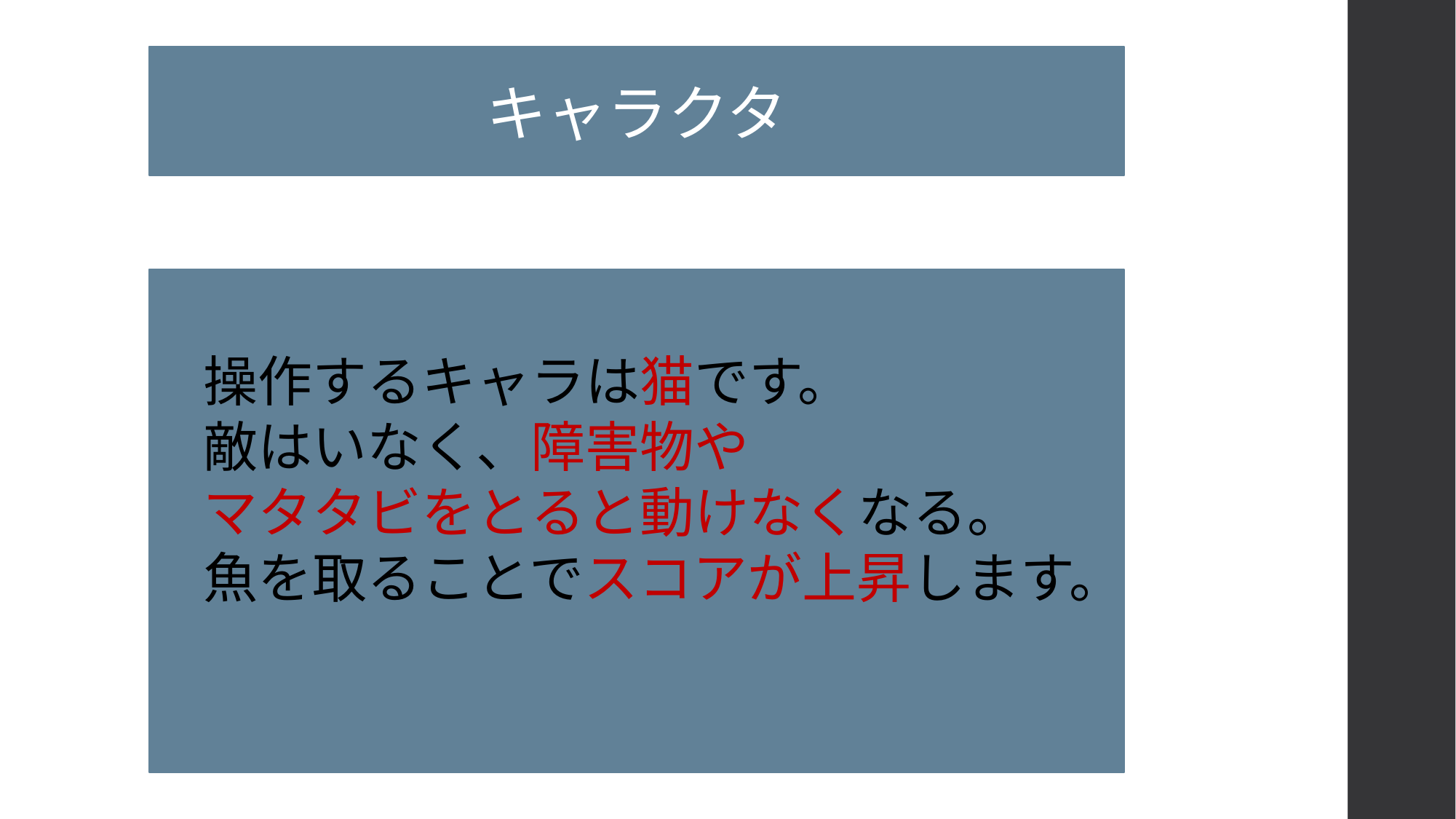

キャラクタ

操作するキャラは猫です。
敵はいなく、障害物や
マタタビをとると動けなくなる。
魚を取ることでスコアが上昇します。